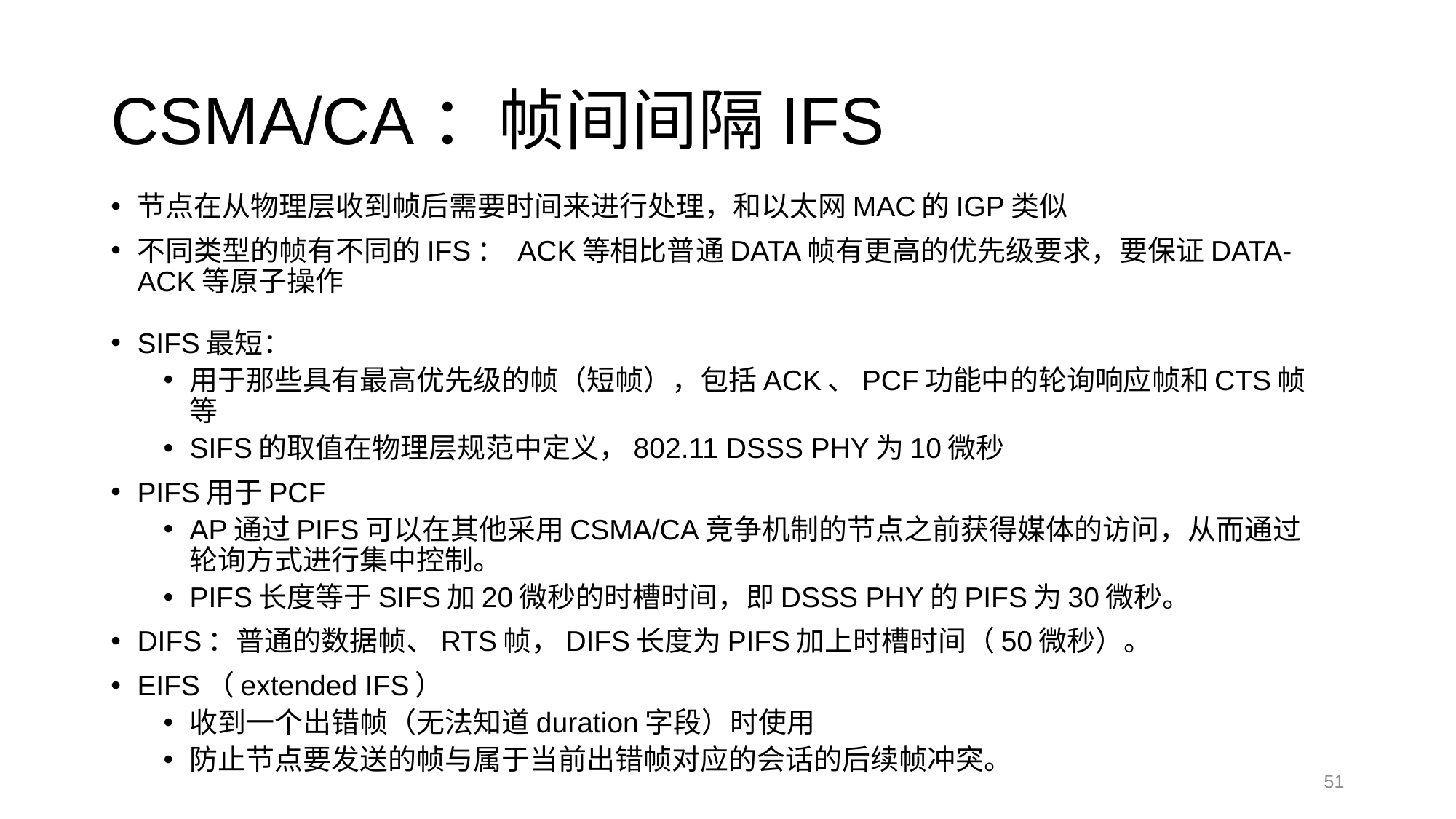

# CSMA/CA：帧间间隔IFS
节点在从物理层收到帧后需要时间来进行处理，和以太网MAC的IGP类似
不同类型的帧有不同的IFS： ACK等相比普通DATA帧有更高的优先级要求，要保证DATA-ACK等原子操作

SIFS最短：
用于那些具有最高优先级的帧（短帧），包括ACK、PCF功能中的轮询响应帧和CTS帧等
SIFS的取值在物理层规范中定义，802.11 DSSS PHY为10微秒
PIFS用于PCF
AP通过PIFS可以在其他采用CSMA/CA竞争机制的节点之前获得媒体的访问，从而通过轮询方式进行集中控制。
PIFS长度等于SIFS加20微秒的时槽时间，即DSSS PHY的PIFS为30微秒。
DIFS：普通的数据帧、RTS帧，DIFS长度为PIFS加上时槽时间（50微秒）。
EIFS（extended IFS）
收到一个出错帧（无法知道duration字段）时使用
防止节点要发送的帧与属于当前出错帧对应的会话的后续帧冲突。

51